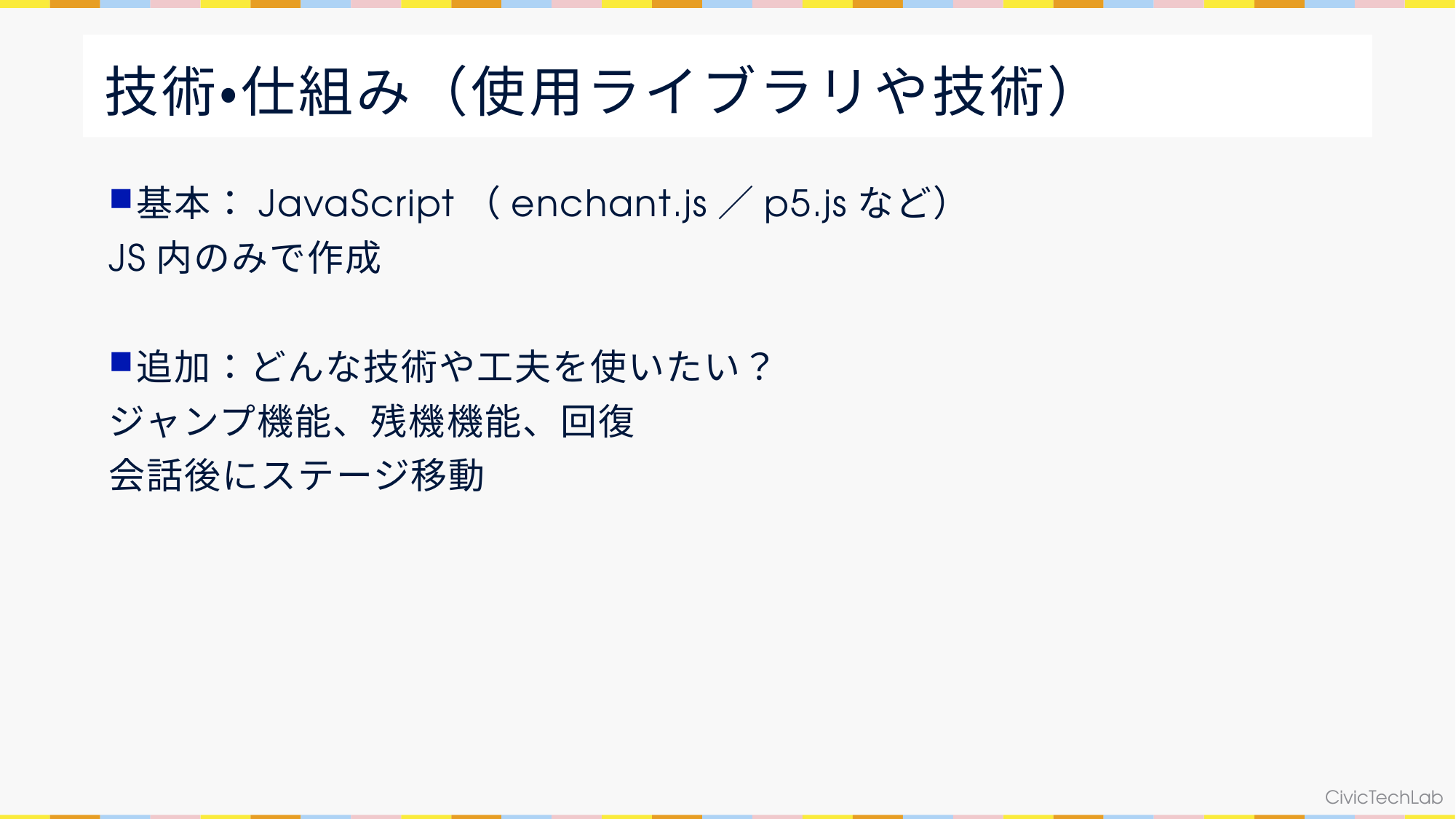

# 技術・仕組み（使用ライブラリや技術）
基本：JavaScript（enchant.js／p5.jsなど）
JS内のみで作成

追加：どんな技術や工夫を使いたい？
ジャンプ機能、残機機能、回復
会話後にステージ移動